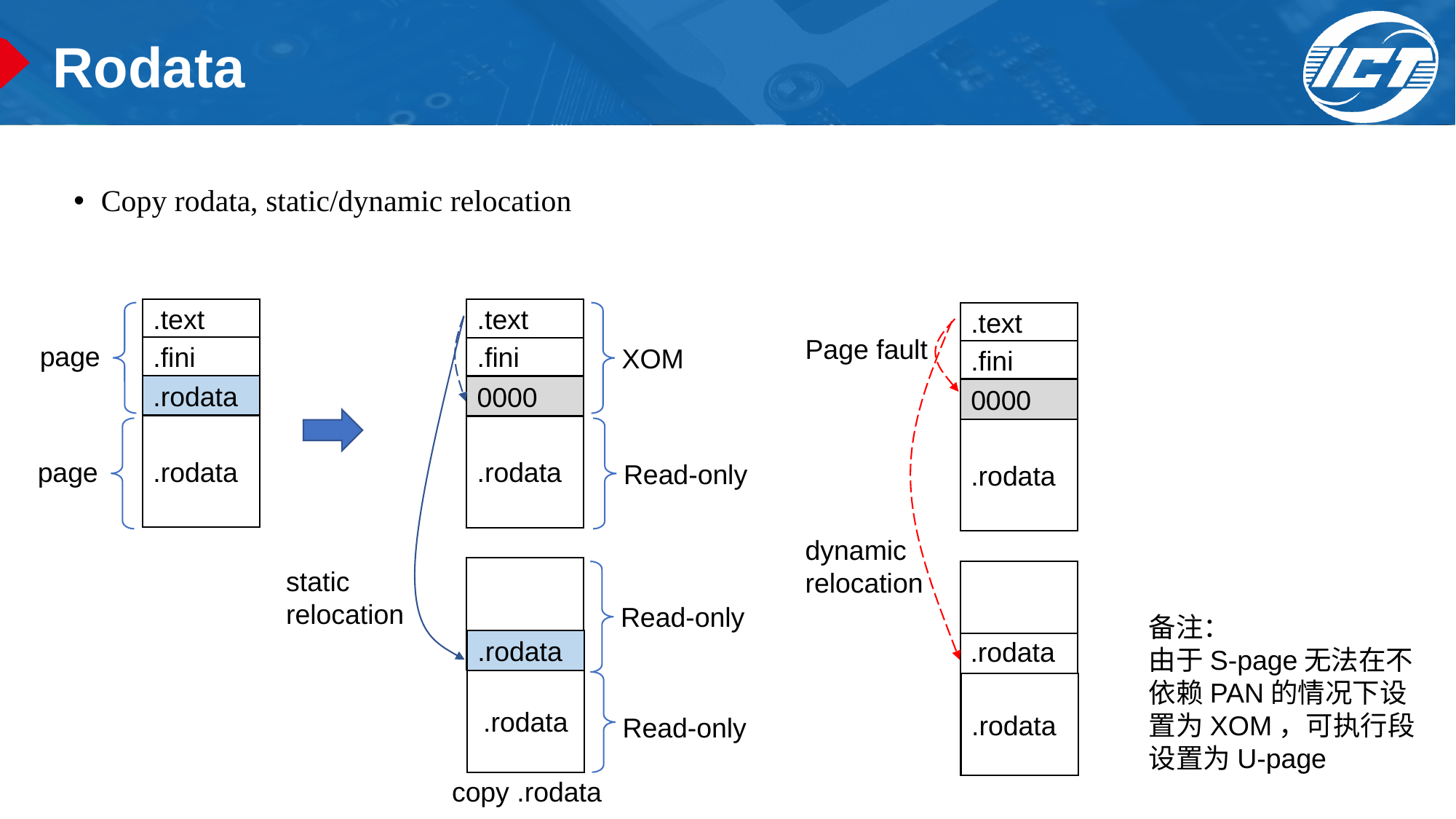

# Rodata
Copy rodata, static/dynamic relocation

.text
.text

.text

Page fault
page
XOM
.fini
.fini
.fini
.rodata
0000
0000

.rodata
.rodata

.rodata
page
Read-only
dynamic
relocation

static
relocation

Read-only
备注：
由于S-page无法在不依赖PAN的情况下设置为XOM，可执行段设置为U-page
.rodata
.rodata

.rodata

.rodata
Read-only
copy .rodata